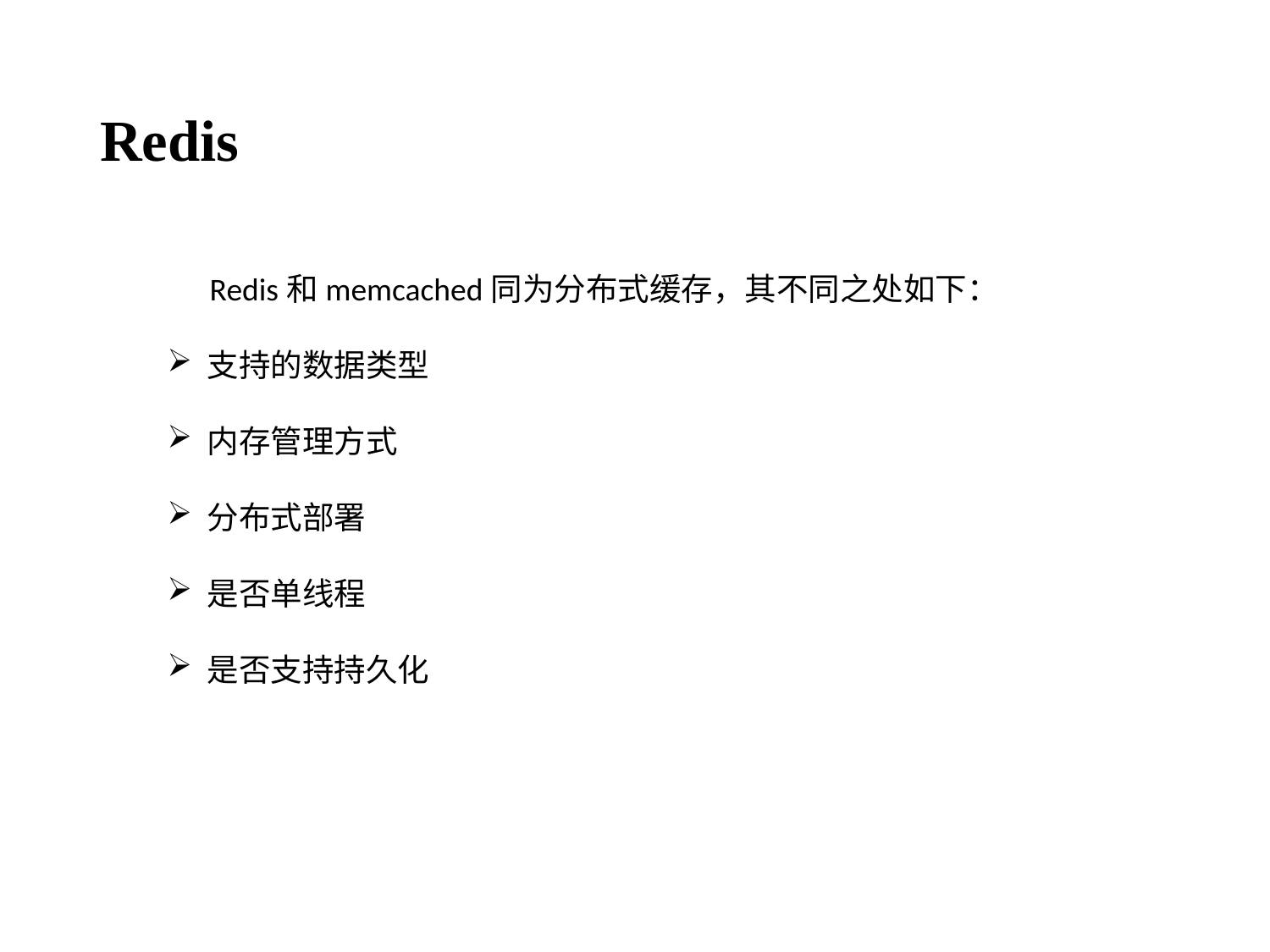

# Redis
Redis和memcached同为分布式缓存，其不同之处如下：

支持的数据类型

内存管理方式

分布式部署

是否单线程

是否支持持久化